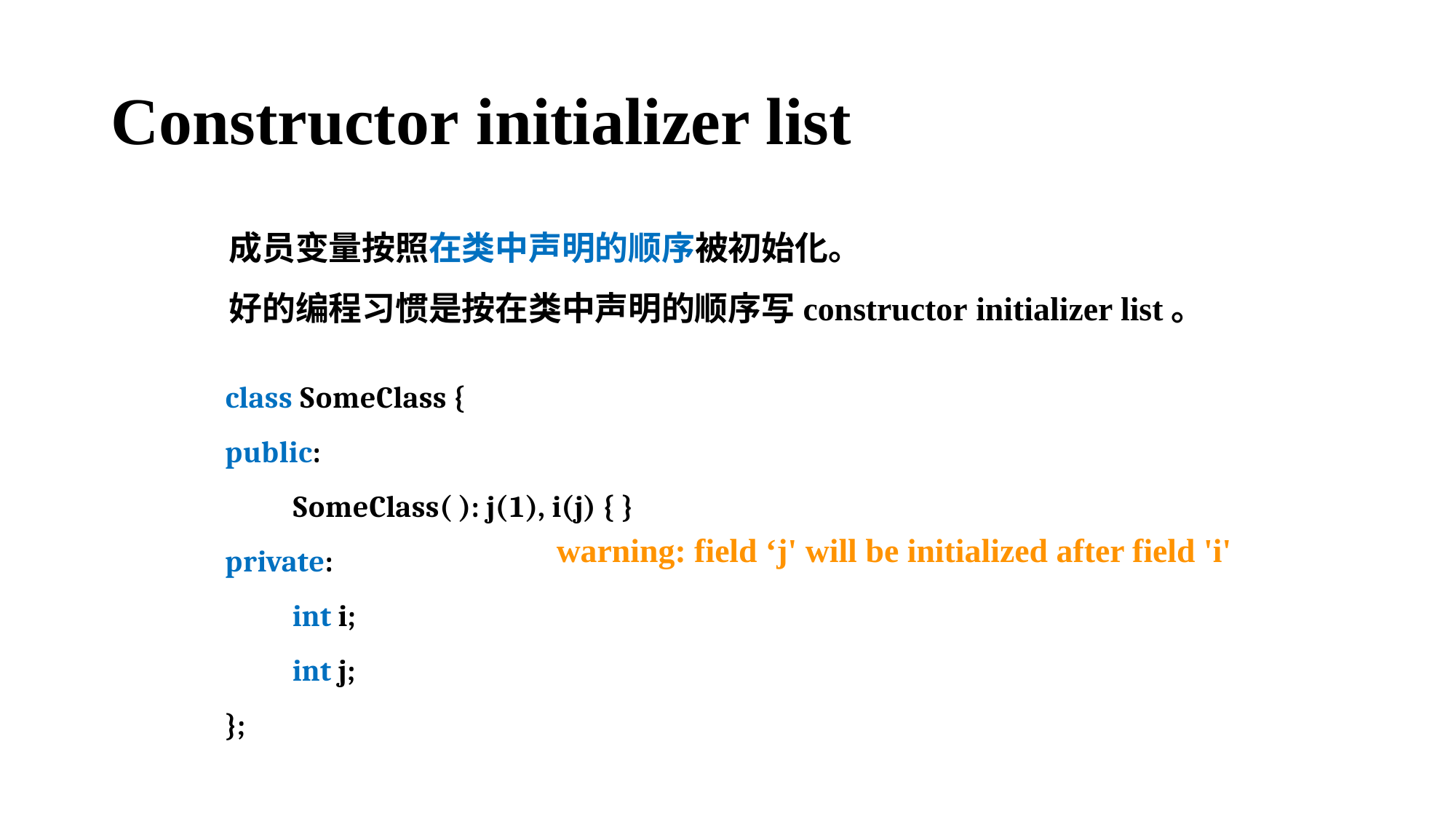

# Constructor initializer list
成员变量按照在类中声明的顺序被初始化。
好的编程习惯是按在类中声明的顺序写constructor initializer list。
class SomeClass {
public:
          SomeClass( ): j(1), i(j) { }
private:
          int i;
          int j;
};
warning: field ‘j' will be initialized after field 'i'